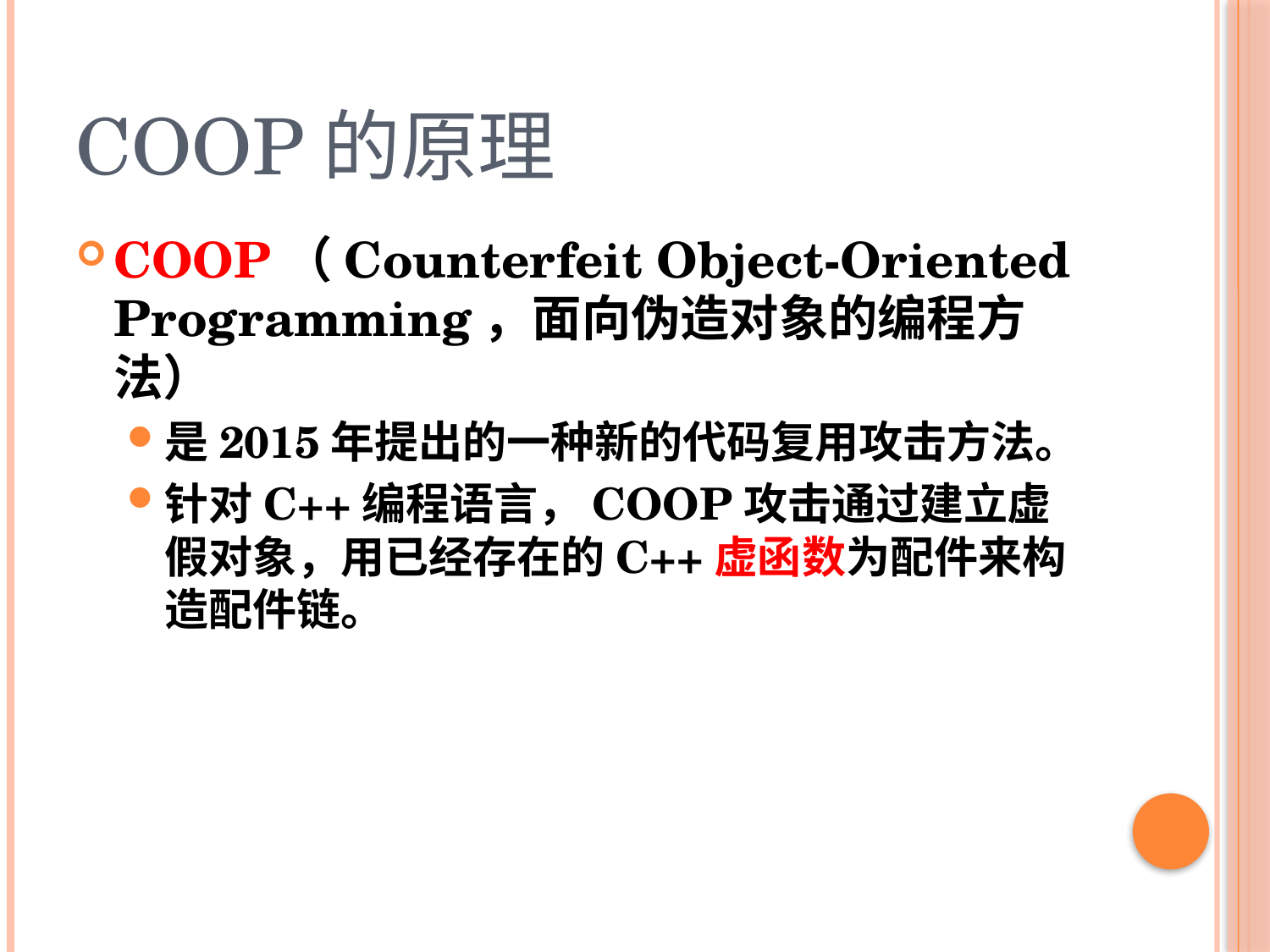

# COOP的原理
COOP（Counterfeit Object-Oriented Programming，面向伪造对象的编程方法）
是2015年提出的一种新的代码复用攻击方法。
针对C++编程语言，COOP攻击通过建立虚假对象，用已经存在的C++虚函数为配件来构造配件链。